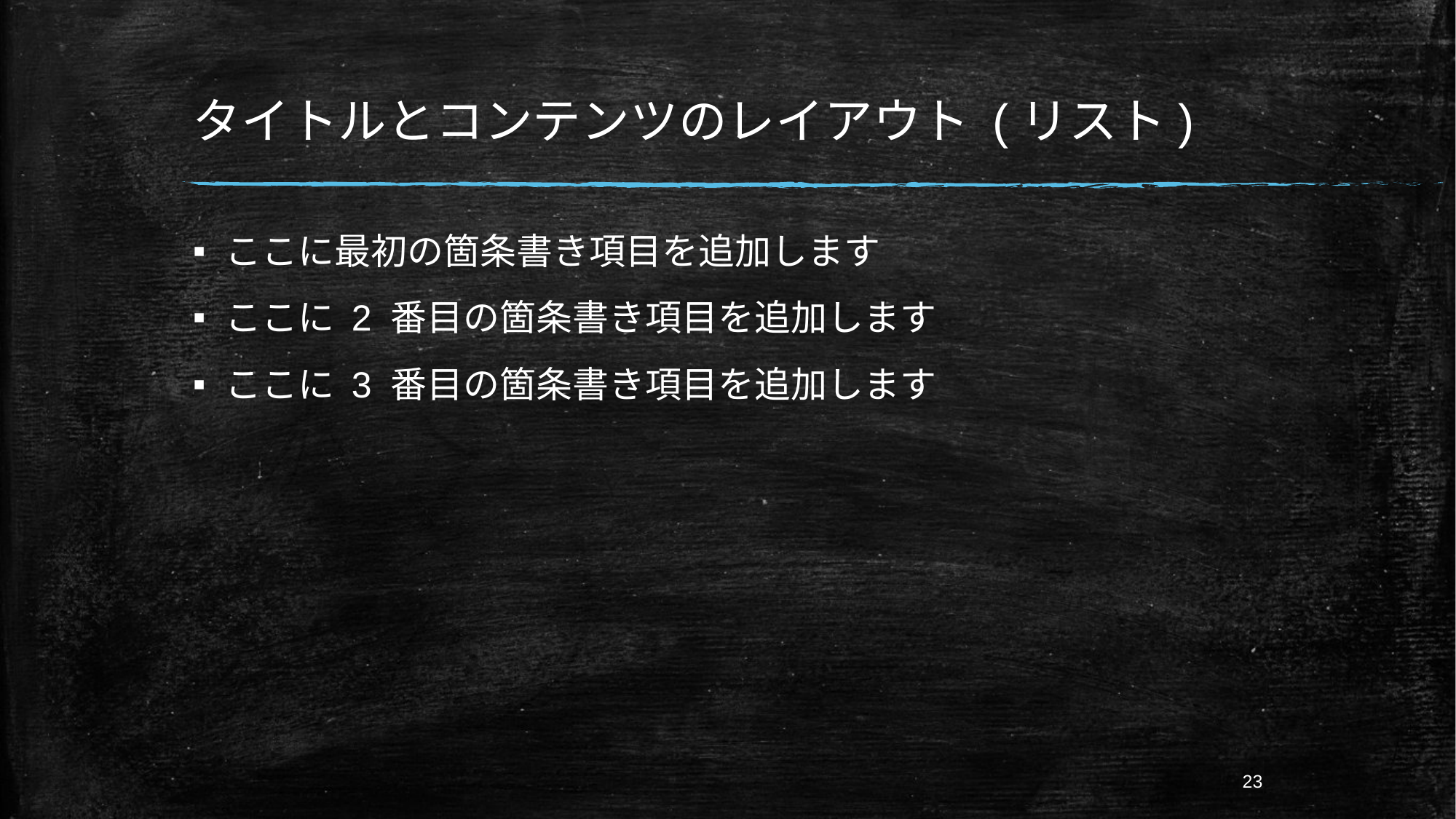

# タイトルとコンテンツのレイアウト (リスト)
ここに最初の箇条書き項目を追加します
ここに 2 番目の箇条書き項目を追加します
ここに 3 番目の箇条書き項目を追加します
23